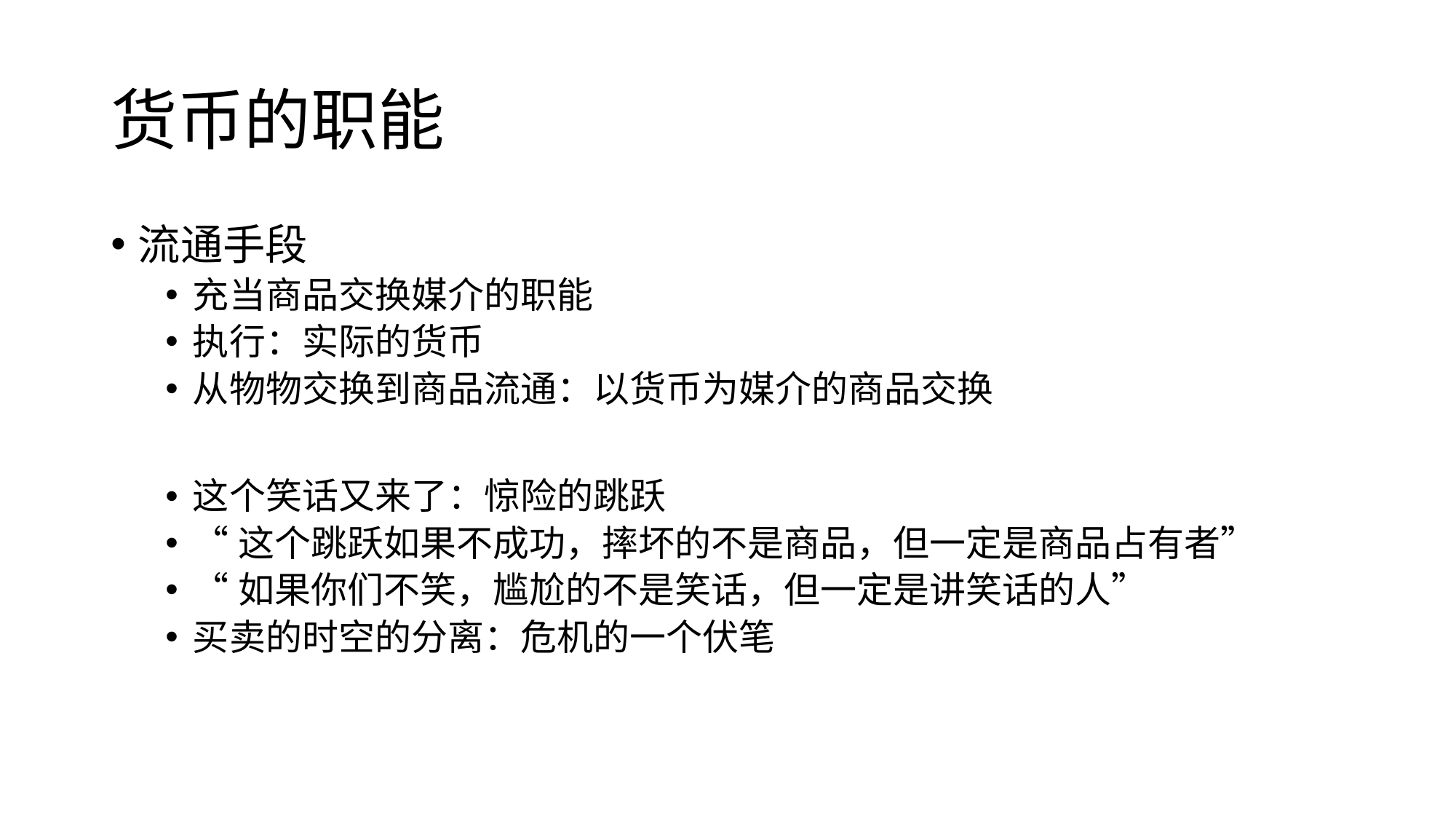

# 货币的职能
流通手段
充当商品交换媒介的职能
执行：实际的货币
从物物交换到商品流通：以货币为媒介的商品交换

这个笑话又来了：惊险的跳跃
“这个跳跃如果不成功，摔坏的不是商品，但一定是商品占有者”
“如果你们不笑，尴尬的不是笑话，但一定是讲笑话的人”
买卖的时空的分离：危机的一个伏笔